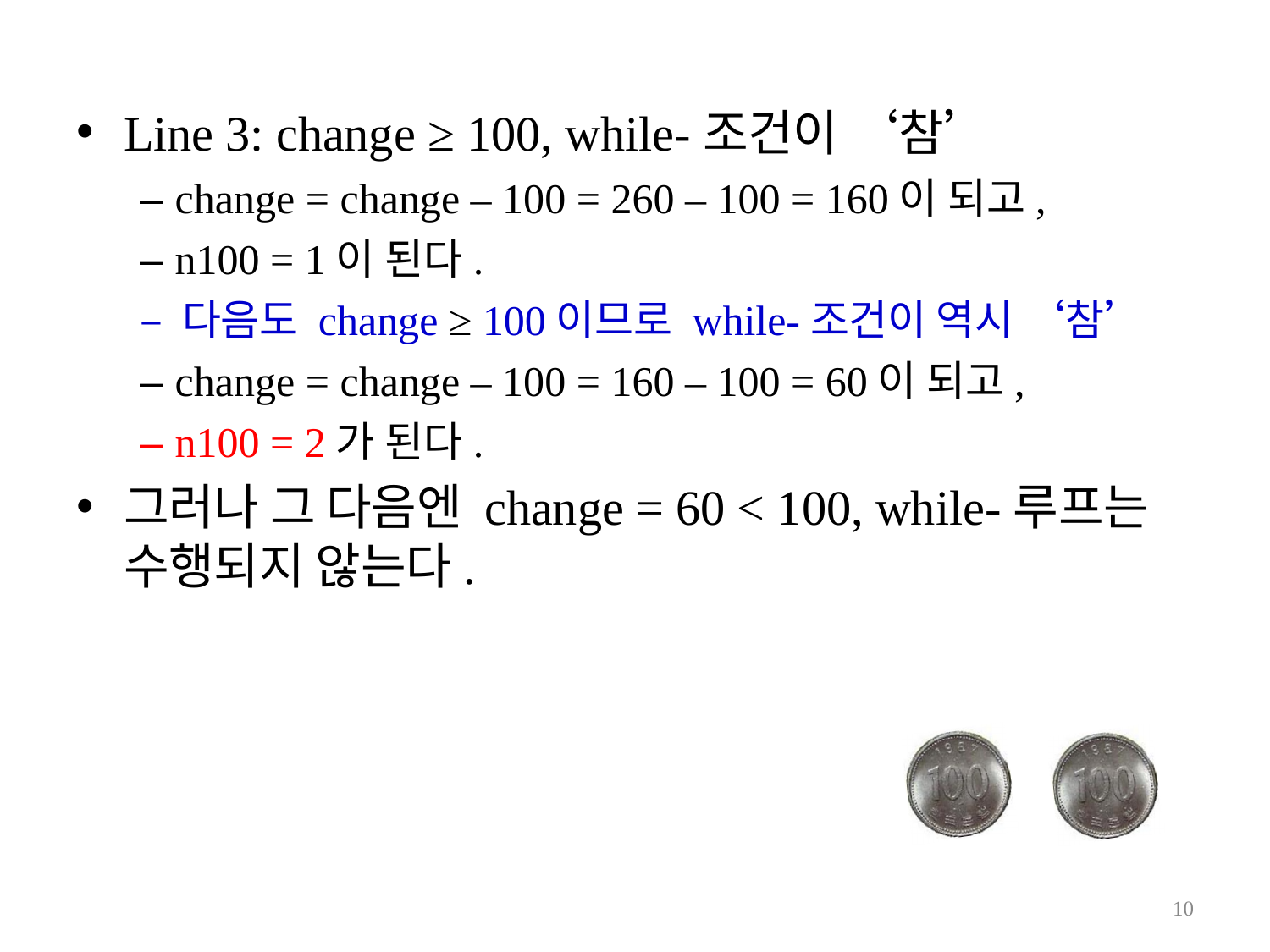

Line 3: change ≥ 100, while-조건이 ‘참’
– change = change – 100 = 260 – 100 = 160이 되고,
– n100 = 1이 된다.
– 다음도 change ≥ 100이므로 while-조건이 역시 ‘참’
– change = change – 100 = 160 – 100 = 60이 되고,
– n100 = 2가 된다.
그러나 그 다음엔 change = 60 < 100, while-루프는  수행되지 않는다.

10